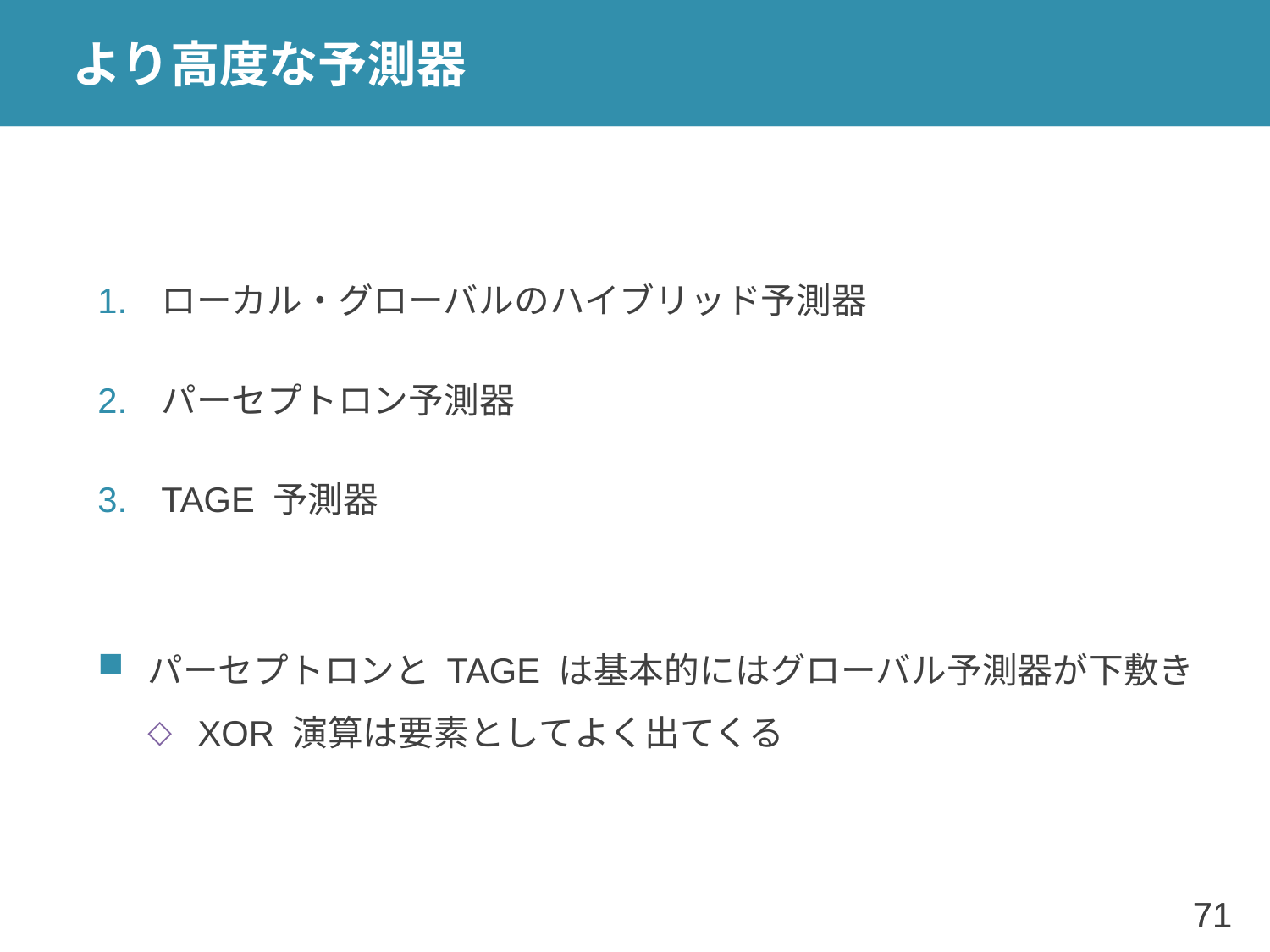

# より高度な予測器
ローカル・グローバルのハイブリッド予測器
パーセプトロン予測器
TAGE 予測器

パーセプトロンと TAGE は基本的にはグローバル予測器が下敷き
XOR 演算は要素としてよく出てくる